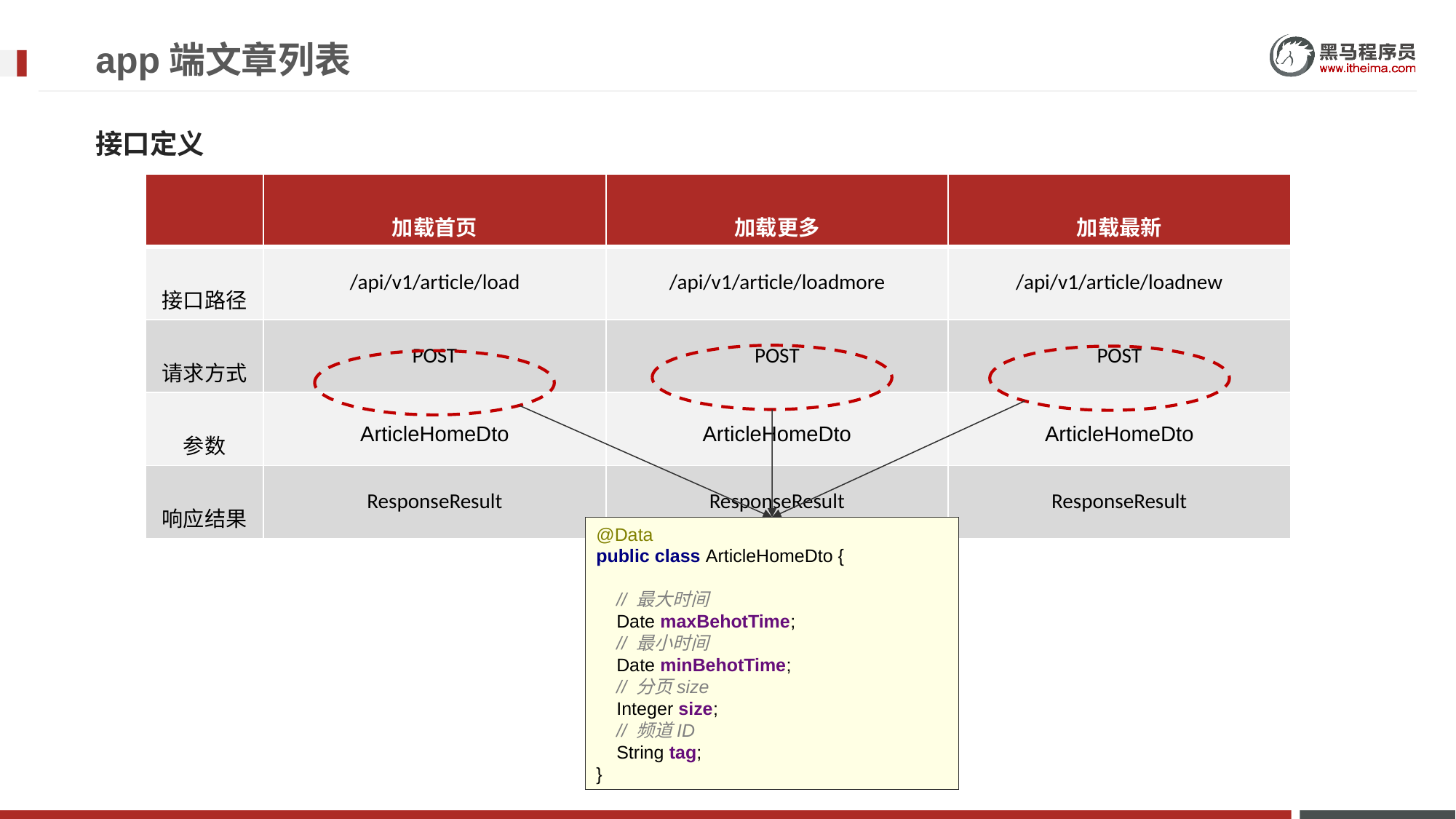

# app端文章列表
接口定义
|  | 加载首页 | 加载更多 | 加载最新 |
| --- | --- | --- | --- |
| 接口路径 | /api/v1/article/load | /api/v1/article/loadmore | /api/v1/article/loadnew |
| 请求方式 | POST | POST | POST |
| 参数 | ArticleHomeDto | ArticleHomeDto | ArticleHomeDto |
| 响应结果 | ResponseResult | ResponseResult | ResponseResult |

@Data
public class ArticleHomeDto {
    // 最大时间
    Date maxBehotTime;
    // 最小时间
    Date minBehotTime;
    // 分页size
    Integer size;
    // 频道ID
    String tag;
}